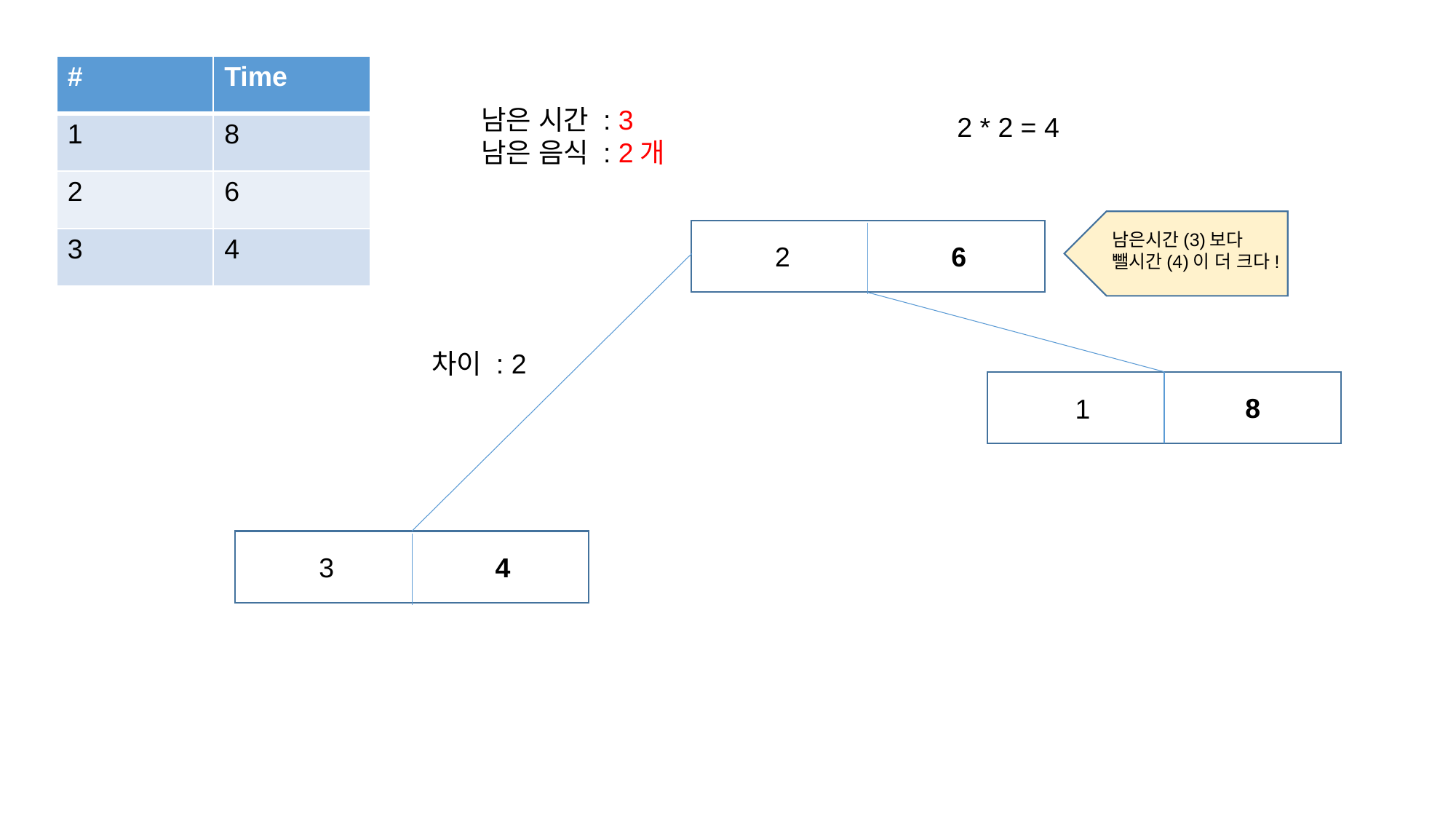

| # | Time |
| --- | --- |
| 1 | 8 |
| 2 | 6 |
| 3 | 4 |
남은 시간 : 3
남은 음식 : 2개
2 * 2 = 4

남은시간(3)보다
뺄시간(4)이 더 크다!
2
6
차이 : 2

8
1

3
4